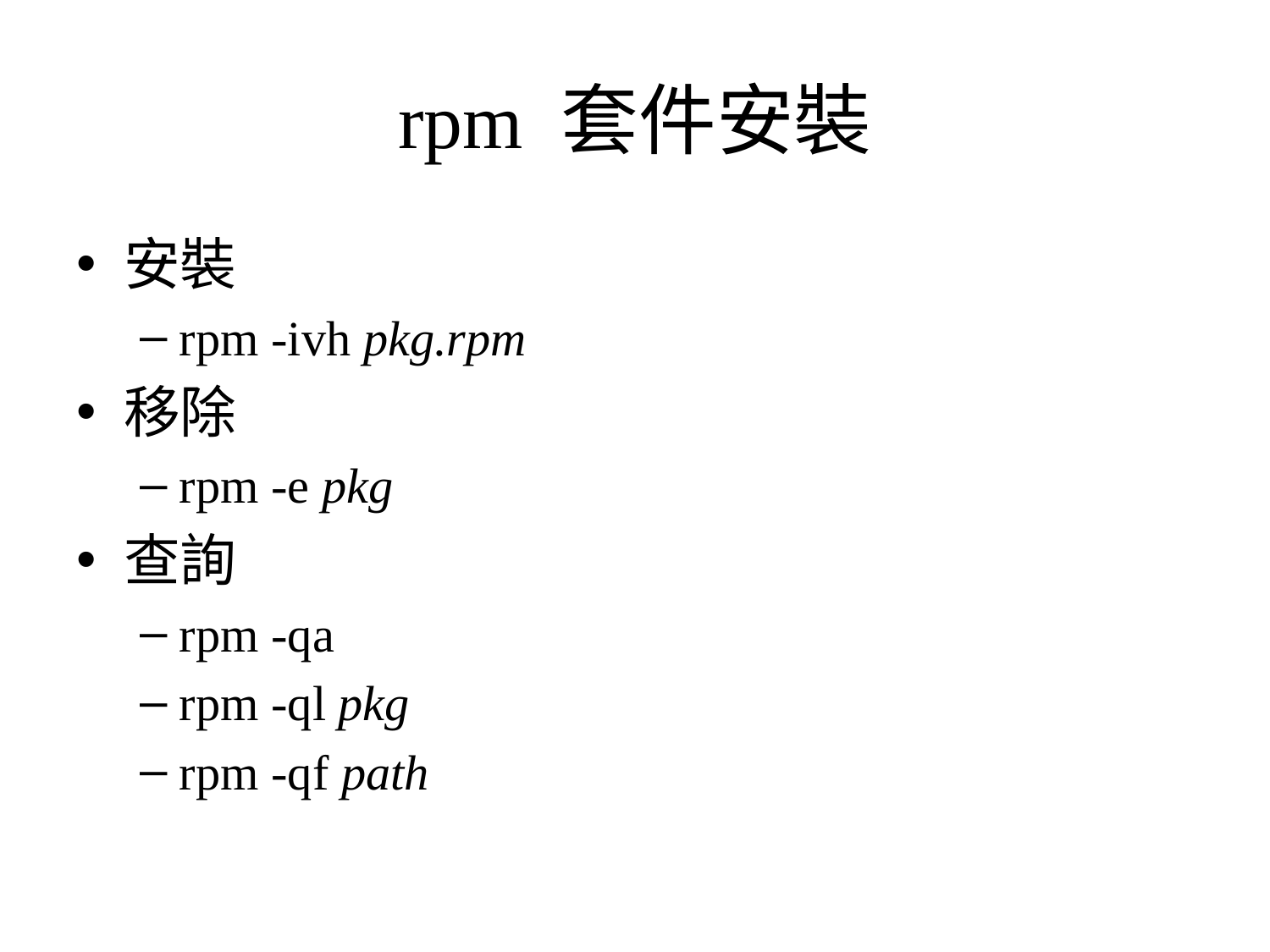

# rpm 套件安裝
安裝
rpm -ivh pkg.rpm
移除
rpm -e pkg
查詢
rpm -qa
rpm -ql pkg
rpm -qf path